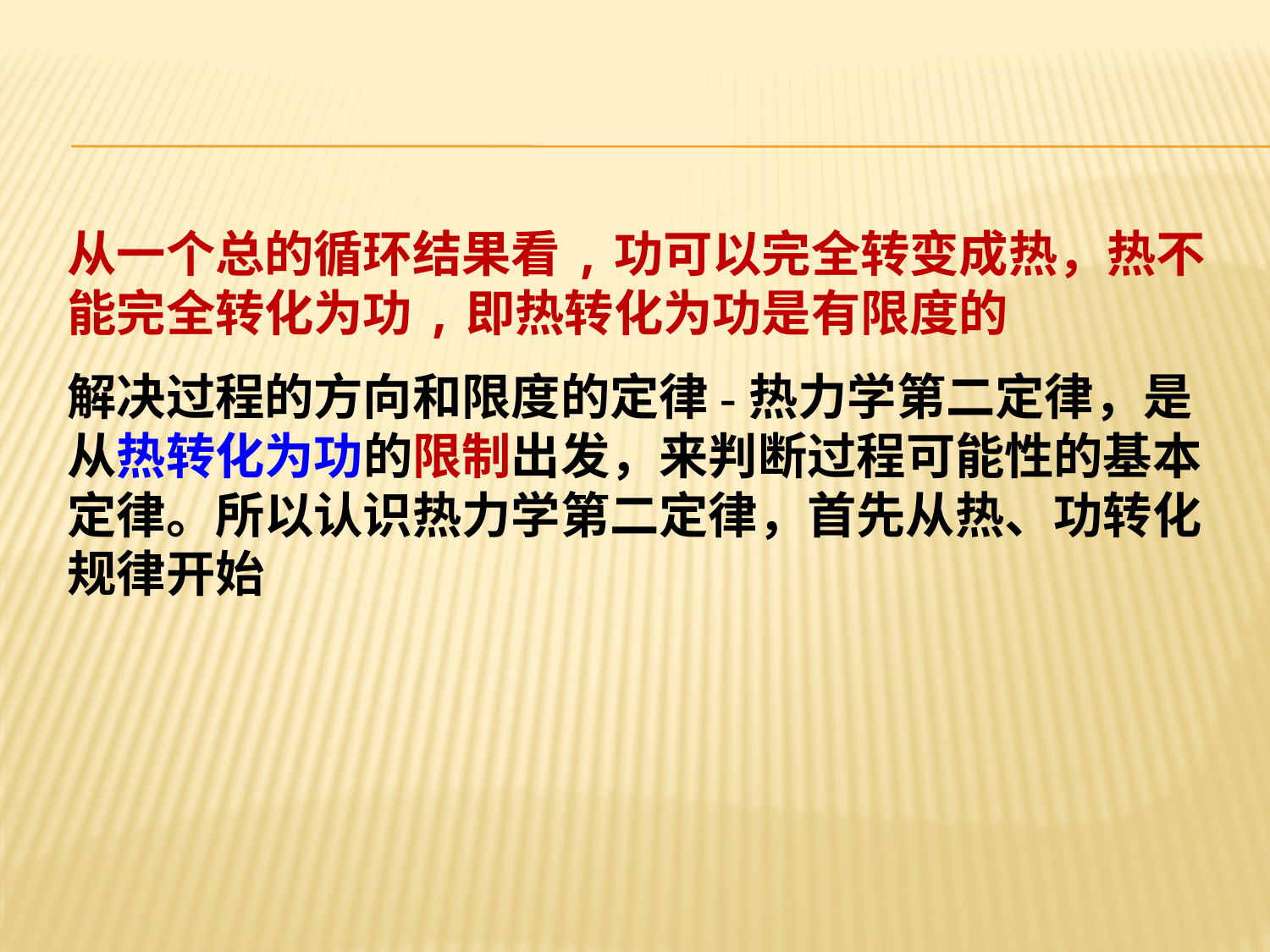

从一个总的循环结果看,功可以完全转变成热，热不能完全转化为功,即热转化为功是有限度的
解决过程的方向和限度的定律-热力学第二定律，是从热转化为功的限制出发，来判断过程可能性的基本定律。所以认识热力学第二定律，首先从热、功转化规律开始